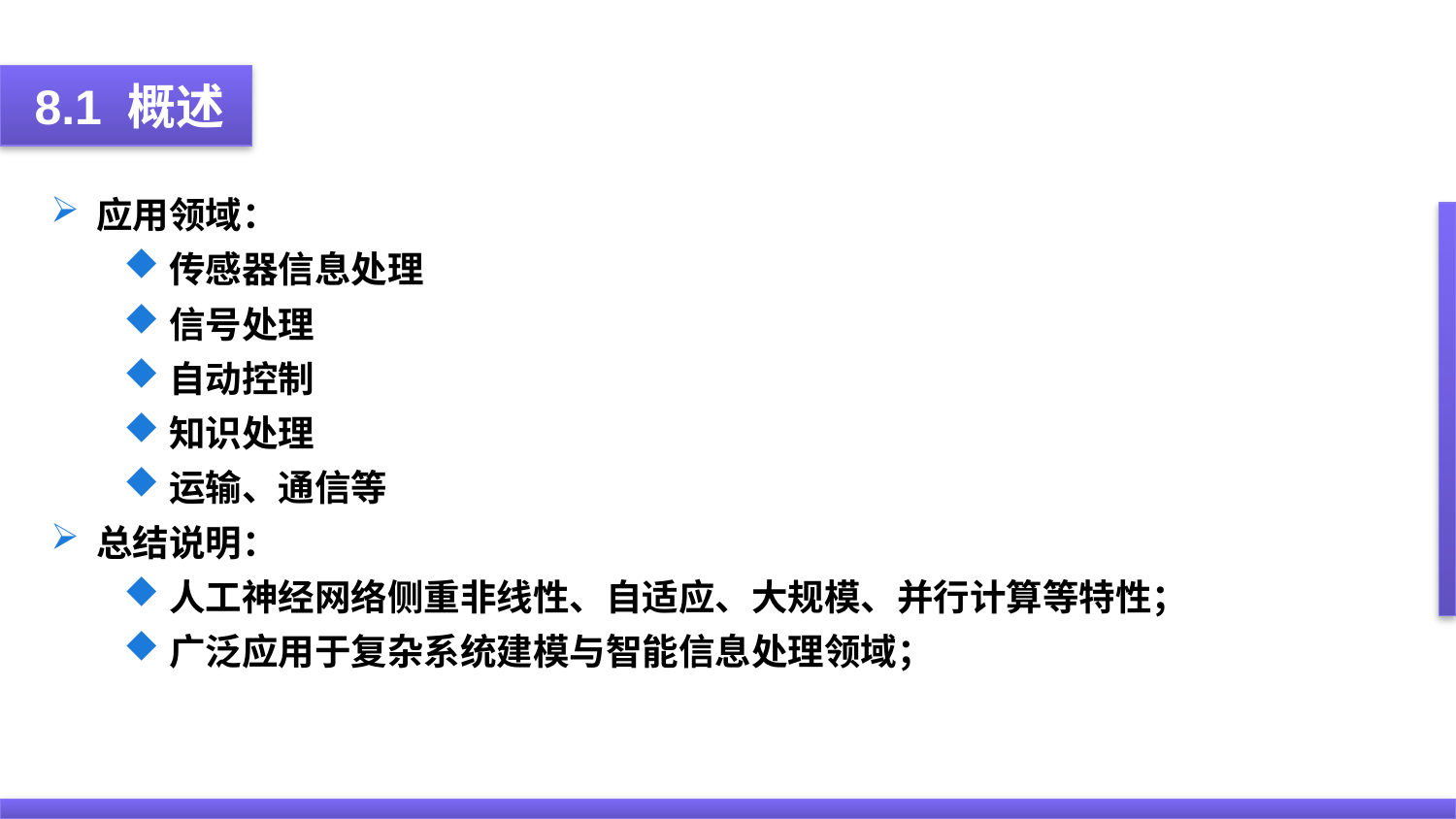

8.1 概述
应用领域：
传感器信息处理
信号处理
自动控制
知识处理
运输、通信等
总结说明：
人工神经网络侧重非线性、自适应、大规模、并行计算等特性；
广泛应用于复杂系统建模与智能信息处理领域；